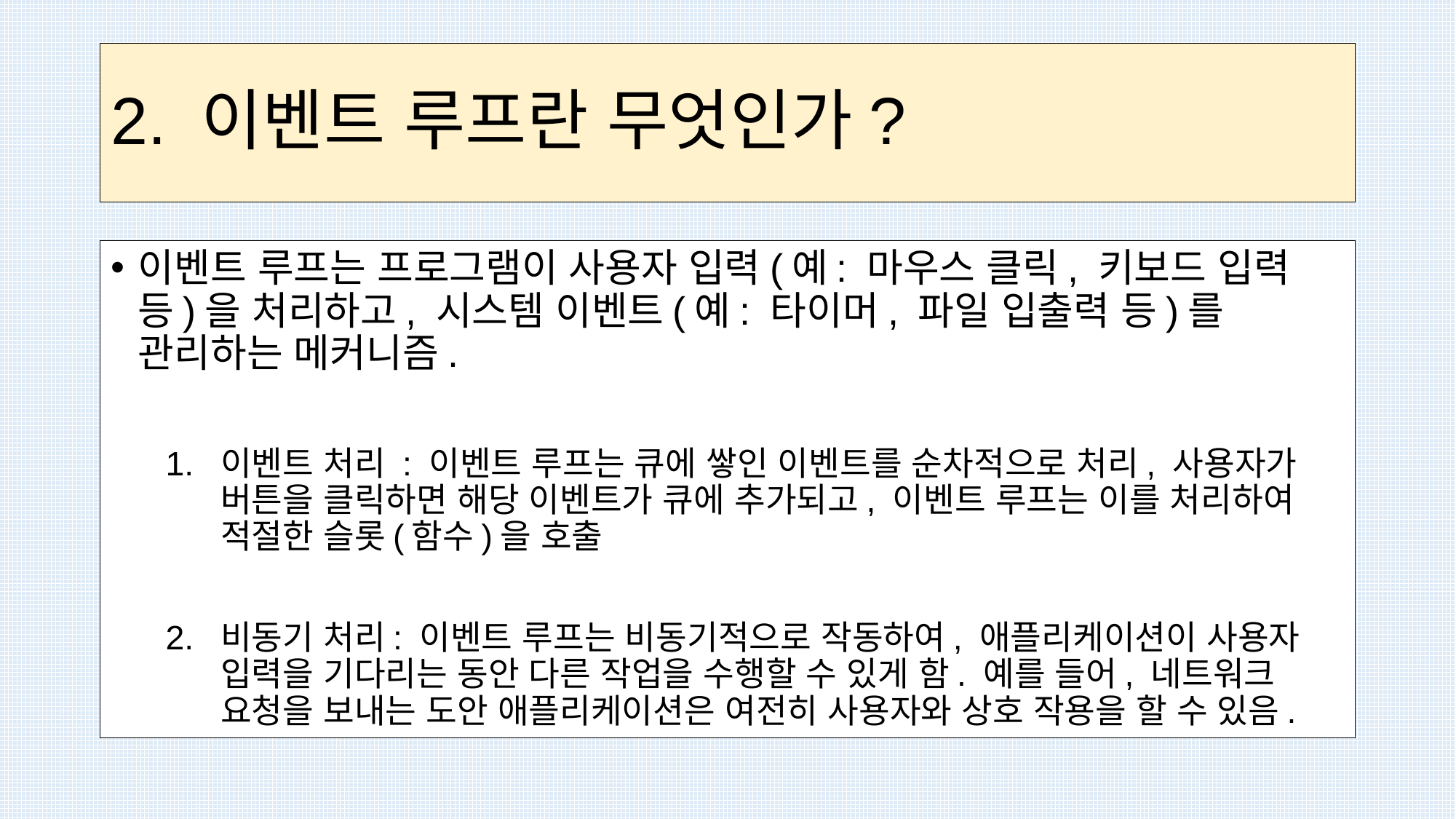

# 2. 이벤트 루프란 무엇인가?
이벤트 루프는 프로그램이 사용자 입력(예: 마우스 클릭, 키보드 입력 등)을 처리하고, 시스템 이벤트(예: 타이머, 파일 입출력 등)를 관리하는 메커니즘.

이벤트 처리 : 이벤트 루프는 큐에 쌓인 이벤트를 순차적으로 처리, 사용자가 버튼을 클릭하면 해당 이벤트가 큐에 추가되고, 이벤트 루프는 이를 처리하여 적절한 슬롯(함수)을 호출

비동기 처리: 이벤트 루프는 비동기적으로 작동하여, 애플리케이션이 사용자 입력을 기다리는 동안 다른 작업을 수행할 수 있게 함. 예를 들어, 네트워크 요청을 보내는 도안 애플리케이션은 여전히 사용자와 상호 작용을 할 수 있음.